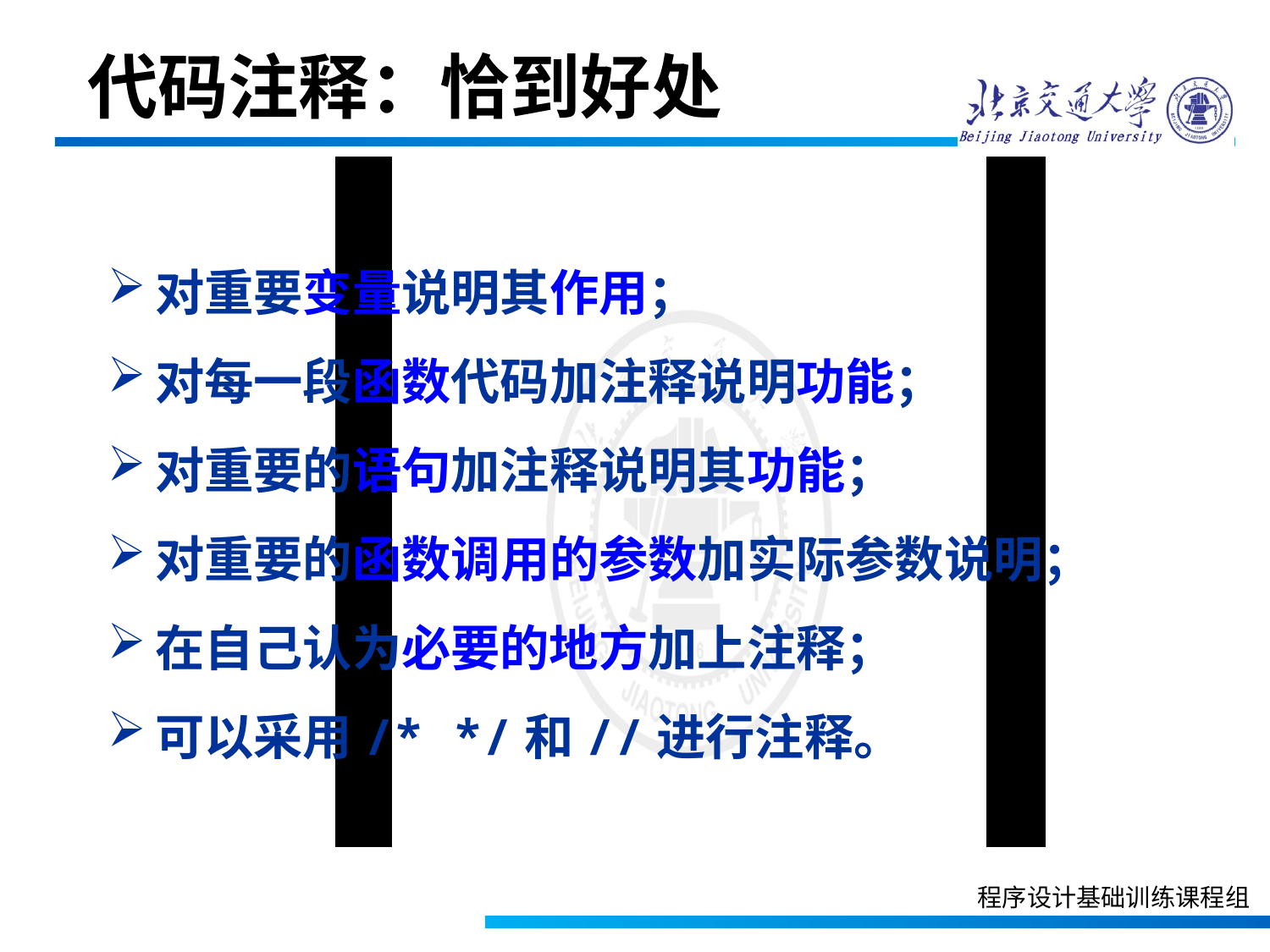

代码注释：恰到好处
对重要变量说明其作用；
对每一段函数代码加注释说明功能；
对重要的语句加注释说明其功能；
对重要的函数调用的参数加实际参数说明；
在自己认为必要的地方加上注释；
可以采用/* */和//进行注释。
程序设计基础训练课程组